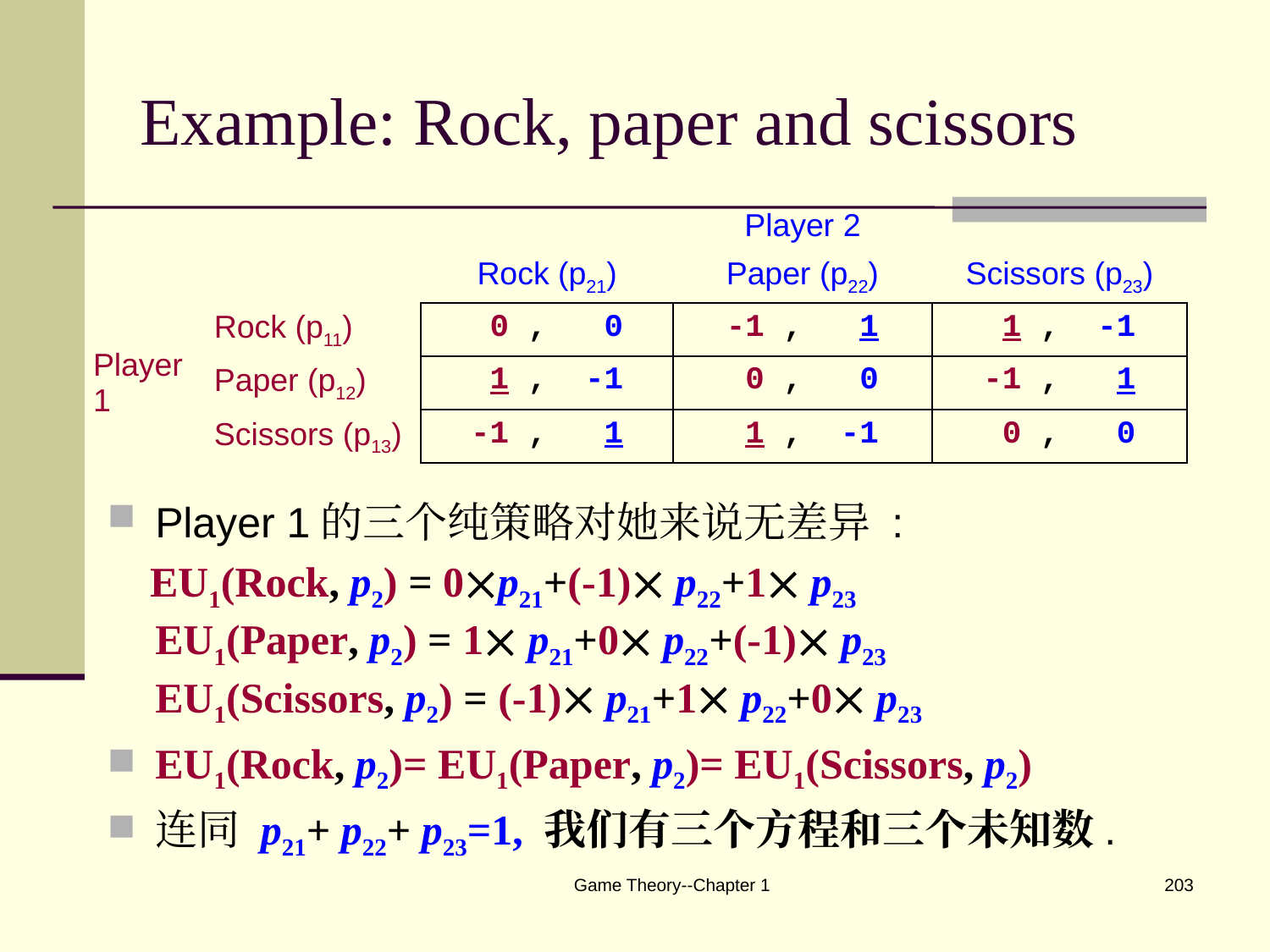

# Example: Rock, paper and scissors
|  |  |  | Player 2 |  |
| --- | --- | --- | --- | --- |
|  |  | Rock (p21) | Paper (p22) | Scissors (p23) |
| Player 1 | Rock (p11) | 0 , 0 | -1 , 1 | 1 , -1 |
|  | Paper (p12) | 1 , -1 | 0 , 0 | -1 , 1 |
|  | Scissors (p13) | -1 , 1 | 1 , -1 | 0 , 0 |
Player 1的三个纯策略对她来说无差异 :
    EU1(Rock, p2) = 0×p21+(-1)× p22+1× p23
EU1(Paper, p2) = 1× p21+0× p22+(-1)× p23
EU1(Scissors, p2) = (-1)× p21+1× p22+0× p23
EU1(Rock, p2)= EU1(Paper, p2)= EU1(Scissors, p2)
连同 p21+ p22+ p23=1, 我们有三个方程和三个未知数.
Game Theory--Chapter 1
203